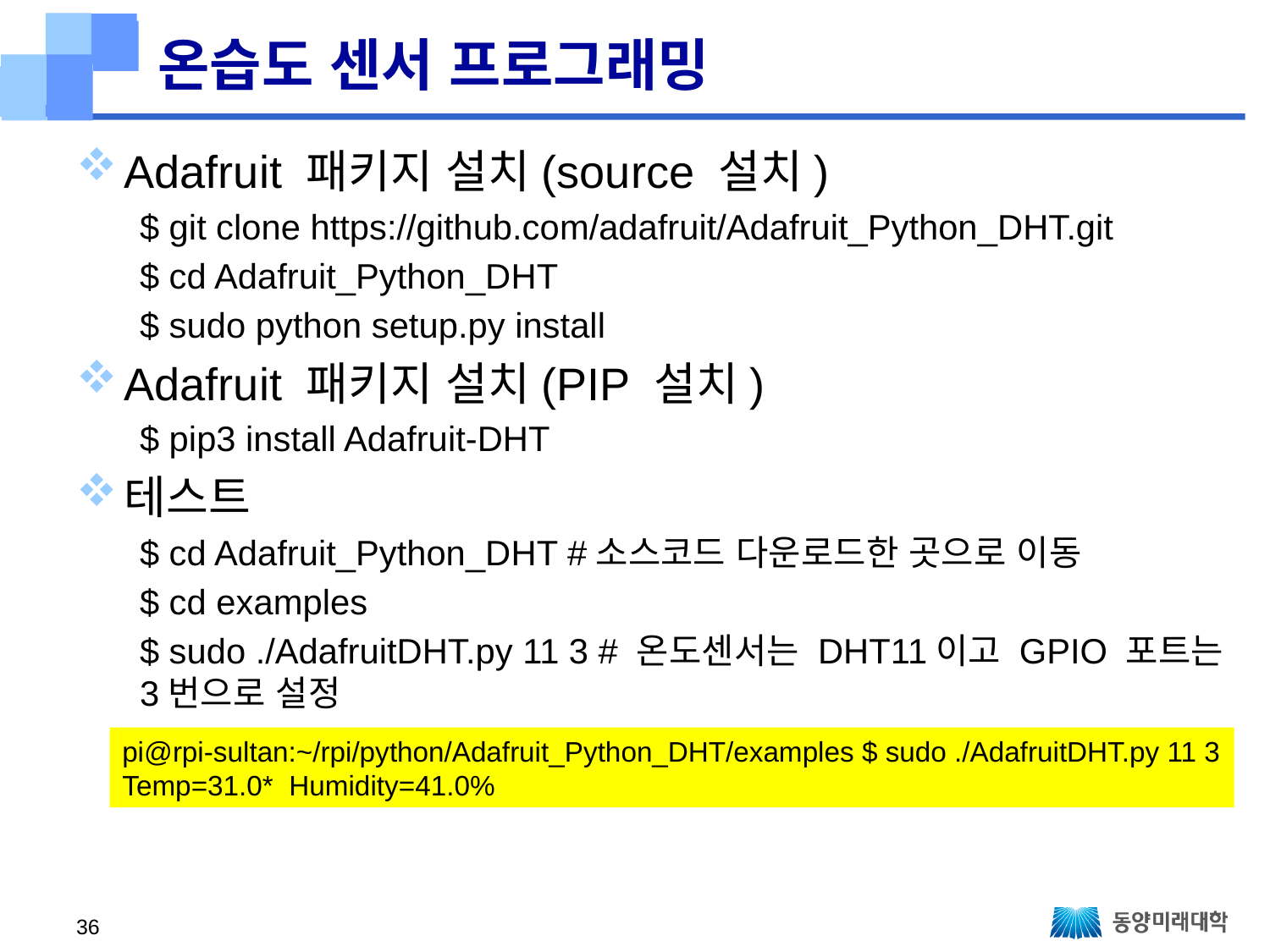

# 온습도 센서 프로그래밍
Adafruit 패키지 설치(source 설치)
$ git clone https://github.com/adafruit/Adafruit_Python_DHT.git
$ cd Adafruit_Python_DHT
$ sudo python setup.py install
Adafruit 패키지 설치(PIP 설치)
$ pip3 install Adafruit-DHT
테스트
$ cd Adafruit_Python_DHT #소스코드 다운로드한 곳으로 이동
$ cd examples
$ sudo ./AdafruitDHT.py 11 3 # 온도센서는 DHT11이고 GPIO 포트는 3번으로 설정

pi@rpi-sultan:~/rpi/python/Adafruit_Python_DHT/examples $ sudo ./AdafruitDHT.py 11 3
Temp=31.0*  Humidity=41.0%
36